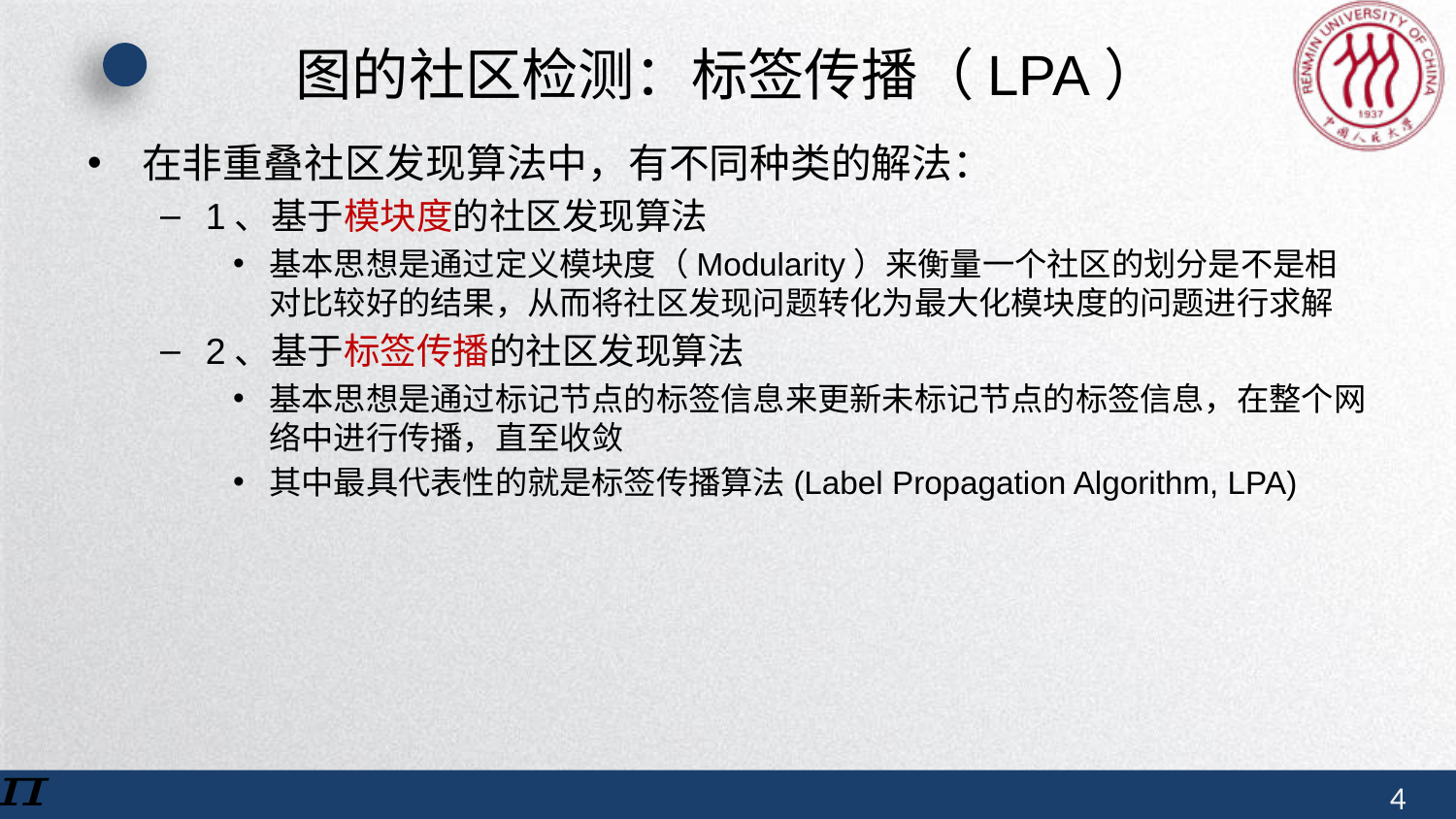

# 图的社区检测：标签传播（LPA）
在非重叠社区发现算法中，有不同种类的解法：
1、基于模块度的社区发现算法
基本思想是通过定义模块度（Modularity）来衡量一个社区的划分是不是相对比较好的结果，从而将社区发现问题转化为最大化模块度的问题进行求解
2、基于标签传播的社区发现算法
基本思想是通过标记节点的标签信息来更新未标记节点的标签信息，在整个网络中进行传播，直至收敛
其中最具代表性的就是标签传播算法(Label Propagation Algorithm, LPA)